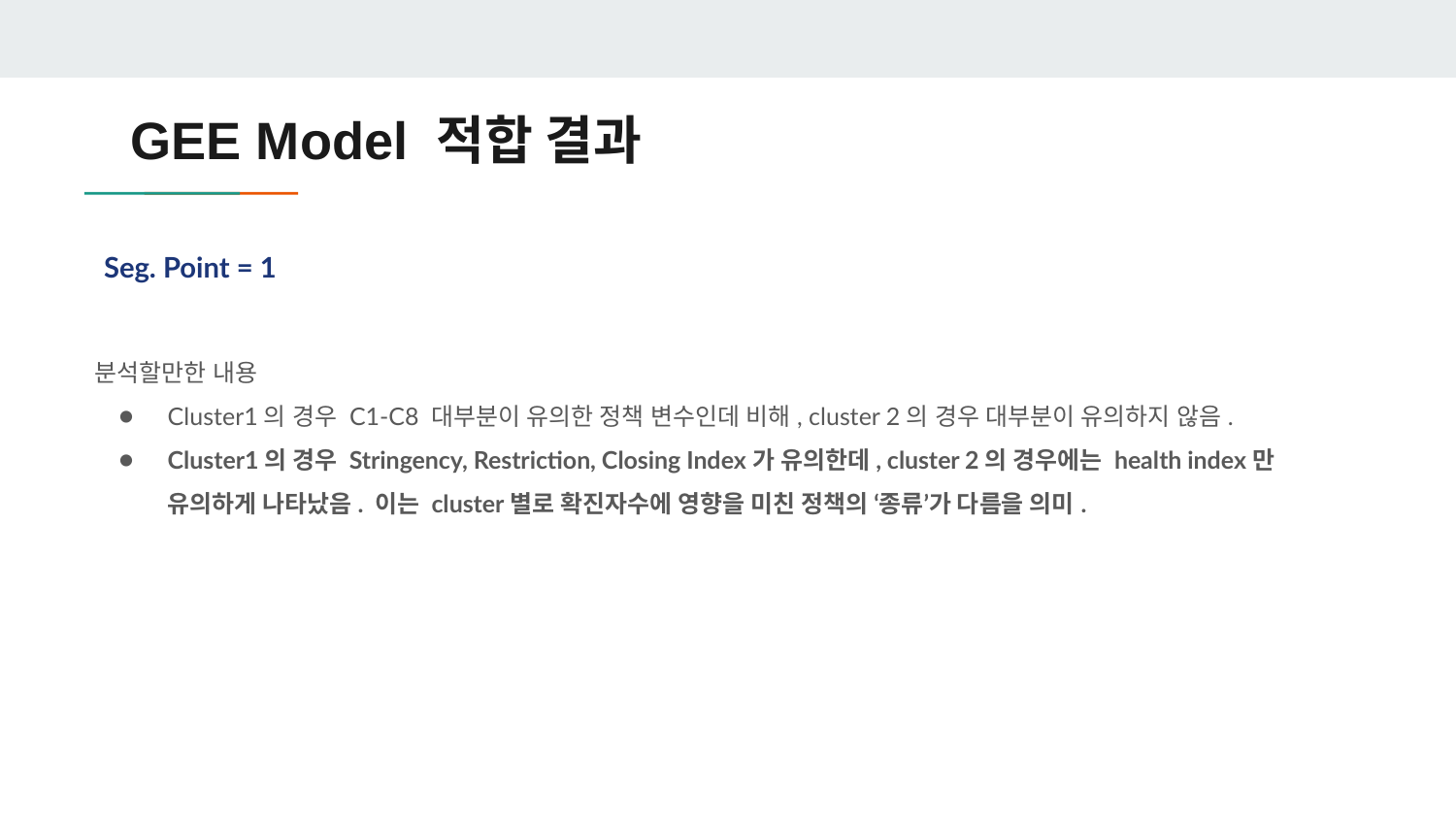

# GEE Model 적합 결과
Seg. Point = 1

분석할만한 내용
Cluster1의 경우 C1-C8 대부분이 유의한 정책 변수인데 비해, cluster 2의 경우 대부분이 유의하지 않음.
Cluster1의 경우 Stringency, Restriction, Closing Index가 유의한데, cluster 2의 경우에는 health index만 유의하게 나타났음. 이는 cluster별로 확진자수에 영향을 미친 정책의 ‘종류’가 다름을 의미.